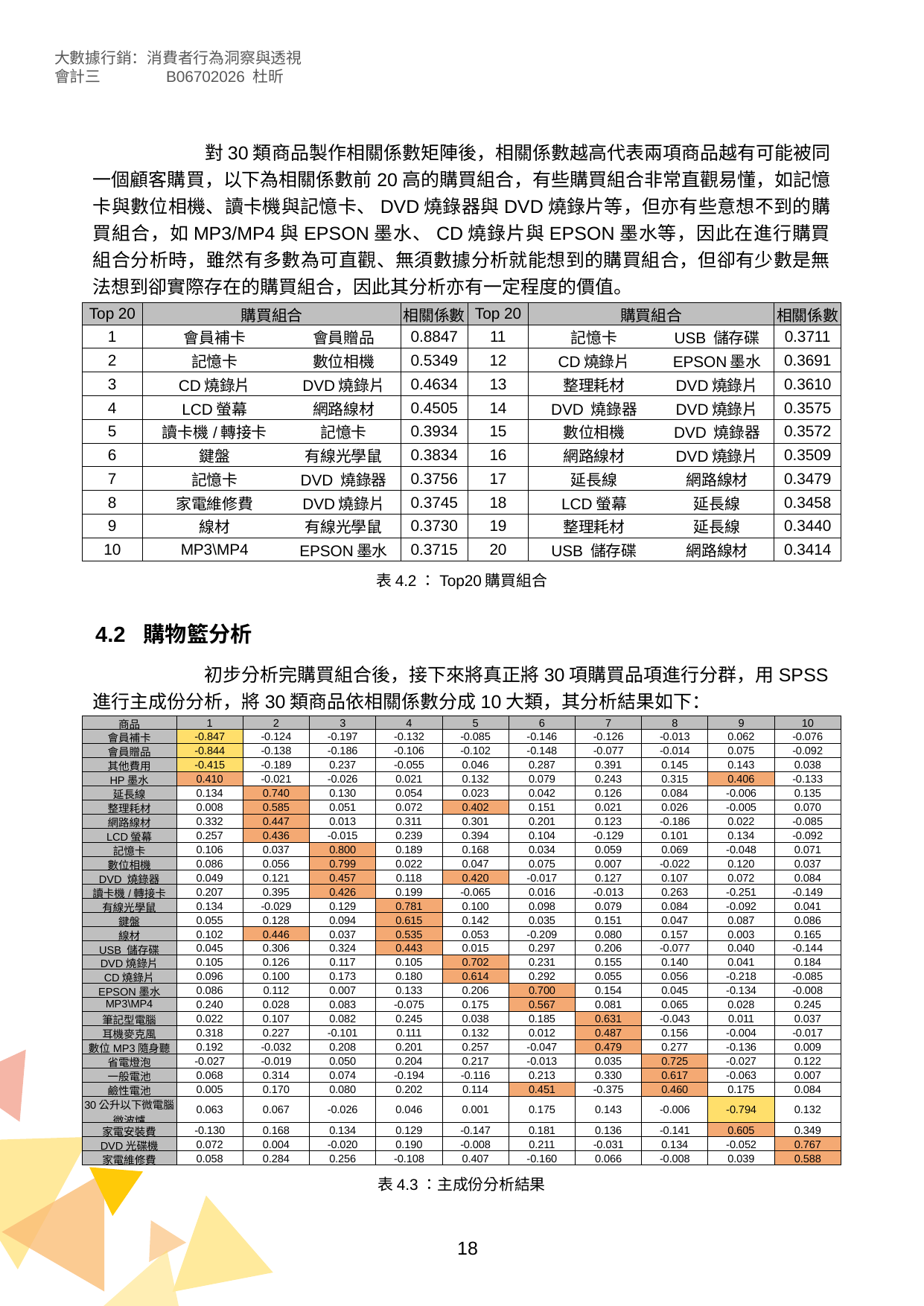

對30類商品製作相關係數矩陣後，相關係數越高代表兩項商品越有可能被同一個顧客購買，以下為相關係數前20高的購買組合，有些購買組合非常直觀易懂，如記憶卡與數位相機、讀卡機與記憶卡、DVD燒錄器與DVD燒錄片等，但亦有些意想不到的購買組合，如MP3/MP4與EPSON墨水、CD燒錄片與EPSON墨水等，因此在進行購買組合分析時，雖然有多數為可直觀、無須數據分析就能想到的購買組合，但卻有少數是無法想到卻實際存在的購買組合，因此其分析亦有一定程度的價值。
| Top 20 | 購買組合 |  | 相關係數 | Top 20 | 購買組合 |  | 相關係數 |
| --- | --- | --- | --- | --- | --- | --- | --- |
| 1 | 會員補卡 | 會員贈品 | 0.8847 | 11 | 記憶卡 | USB 儲存碟 | 0.3711 |
| 2 | 記憶卡 | 數位相機 | 0.5349 | 12 | CD燒錄片 | EPSON墨水 | 0.3691 |
| 3 | CD燒錄片 | DVD燒錄片 | 0.4634 | 13 | 整理耗材 | DVD燒錄片 | 0.3610 |
| 4 | LCD螢幕 | 網路線材 | 0.4505 | 14 | DVD 燒錄器 | DVD燒錄片 | 0.3575 |
| 5 | 讀卡機/轉接卡 | 記憶卡 | 0.3934 | 15 | 數位相機 | DVD 燒錄器 | 0.3572 |
| 6 | 鍵盤 | 有線光學鼠 | 0.3834 | 16 | 網路線材 | DVD燒錄片 | 0.3509 |
| 7 | 記憶卡 | DVD 燒錄器 | 0.3756 | 17 | 延長線 | 網路線材 | 0.3479 |
| 8 | 家電維修費 | DVD燒錄片 | 0.3745 | 18 | LCD螢幕 | 延長線 | 0.3458 |
| 9 | 線材 | 有線光學鼠 | 0.3730 | 19 | 整理耗材 | 延長線 | 0.3440 |
| 10 | MP3\MP4 | EPSON墨水 | 0.3715 | 20 | USB 儲存碟 | 網路線材 | 0.3414 |
表4.2：Top20購買組合
4.2  購物籃分析
	初步分析完購買組合後，接下來將真正將30項購買品項進行分群，用SPSS進行主成份分析，將30類商品依相關係數分成10大類，其分析結果如下：
| 商品 | 1 | 2 | 3 | 4 | 5 | 6 | 7 | 8 | 9 | 10 |
| --- | --- | --- | --- | --- | --- | --- | --- | --- | --- | --- |
| 會員補卡 | -0.847 | -0.124 | -0.197 | -0.132 | -0.085 | -0.146 | -0.126 | -0.013 | 0.062 | -0.076 |
| 會員贈品 | -0.844 | -0.138 | -0.186 | -0.106 | -0.102 | -0.148 | -0.077 | -0.014 | 0.075 | -0.092 |
| 其他費用 | -0.415 | -0.189 | 0.237 | -0.055 | 0.046 | 0.287 | 0.391 | 0.145 | 0.143 | 0.038 |
| HP墨水 | 0.410 | -0.021 | -0.026 | 0.021 | 0.132 | 0.079 | 0.243 | 0.315 | 0.406 | -0.133 |
| 延長線 | 0.134 | 0.740 | 0.130 | 0.054 | 0.023 | 0.042 | 0.126 | 0.084 | -0.006 | 0.135 |
| 整理耗材 | 0.008 | 0.585 | 0.051 | 0.072 | 0.402 | 0.151 | 0.021 | 0.026 | -0.005 | 0.070 |
| 網路線材 | 0.332 | 0.447 | 0.013 | 0.311 | 0.301 | 0.201 | 0.123 | -0.186 | 0.022 | -0.085 |
| LCD螢幕 | 0.257 | 0.436 | -0.015 | 0.239 | 0.394 | 0.104 | -0.129 | 0.101 | 0.134 | -0.092 |
| 記憶卡 | 0.106 | 0.037 | 0.800 | 0.189 | 0.168 | 0.034 | 0.059 | 0.069 | -0.048 | 0.071 |
| 數位相機 | 0.086 | 0.056 | 0.799 | 0.022 | 0.047 | 0.075 | 0.007 | -0.022 | 0.120 | 0.037 |
| DVD 燒錄器 | 0.049 | 0.121 | 0.457 | 0.118 | 0.420 | -0.017 | 0.127 | 0.107 | 0.072 | 0.084 |
| 讀卡機/轉接卡 | 0.207 | 0.395 | 0.426 | 0.199 | -0.065 | 0.016 | -0.013 | 0.263 | -0.251 | -0.149 |
| 有線光學鼠 | 0.134 | -0.029 | 0.129 | 0.781 | 0.100 | 0.098 | 0.079 | 0.084 | -0.092 | 0.041 |
| 鍵盤 | 0.055 | 0.128 | 0.094 | 0.615 | 0.142 | 0.035 | 0.151 | 0.047 | 0.087 | 0.086 |
| 線材 | 0.102 | 0.446 | 0.037 | 0.535 | 0.053 | -0.209 | 0.080 | 0.157 | 0.003 | 0.165 |
| USB 儲存碟 | 0.045 | 0.306 | 0.324 | 0.443 | 0.015 | 0.297 | 0.206 | -0.077 | 0.040 | -0.144 |
| DVD燒錄片 | 0.105 | 0.126 | 0.117 | 0.105 | 0.702 | 0.231 | 0.155 | 0.140 | 0.041 | 0.184 |
| CD燒錄片 | 0.096 | 0.100 | 0.173 | 0.180 | 0.614 | 0.292 | 0.055 | 0.056 | -0.218 | -0.085 |
| EPSON墨水 | 0.086 | 0.112 | 0.007 | 0.133 | 0.206 | 0.700 | 0.154 | 0.045 | -0.134 | -0.008 |
| MP3\MP4 | 0.240 | 0.028 | 0.083 | -0.075 | 0.175 | 0.567 | 0.081 | 0.065 | 0.028 | 0.245 |
| 筆記型電腦 | 0.022 | 0.107 | 0.082 | 0.245 | 0.038 | 0.185 | 0.631 | -0.043 | 0.011 | 0.037 |
| 耳機麥克風 | 0.318 | 0.227 | -0.101 | 0.111 | 0.132 | 0.012 | 0.487 | 0.156 | -0.004 | -0.017 |
| 數位MP3隨身聽 | 0.192 | -0.032 | 0.208 | 0.201 | 0.257 | -0.047 | 0.479 | 0.277 | -0.136 | 0.009 |
| 省電燈泡 | -0.027 | -0.019 | 0.050 | 0.204 | 0.217 | -0.013 | 0.035 | 0.725 | -0.027 | 0.122 |
| 一般電池 | 0.068 | 0.314 | 0.074 | -0.194 | -0.116 | 0.213 | 0.330 | 0.617 | -0.063 | 0.007 |
| 鹼性電池 | 0.005 | 0.170 | 0.080 | 0.202 | 0.114 | 0.451 | -0.375 | 0.460 | 0.175 | 0.084 |
| 30公升以下微電腦微波爐 | 0.063 | 0.067 | -0.026 | 0.046 | 0.001 | 0.175 | 0.143 | -0.006 | -0.794 | 0.132 |
| 家電安裝費 | -0.130 | 0.168 | 0.134 | 0.129 | -0.147 | 0.181 | 0.136 | -0.141 | 0.605 | 0.349 |
| DVD光碟機 | 0.072 | 0.004 | -0.020 | 0.190 | -0.008 | 0.211 | -0.031 | 0.134 | -0.052 | 0.767 |
| 家電維修費 | 0.058 | 0.284 | 0.256 | -0.108 | 0.407 | -0.160 | 0.066 | -0.008 | 0.039 | 0.588 |
表4.3：主成份分析結果
18